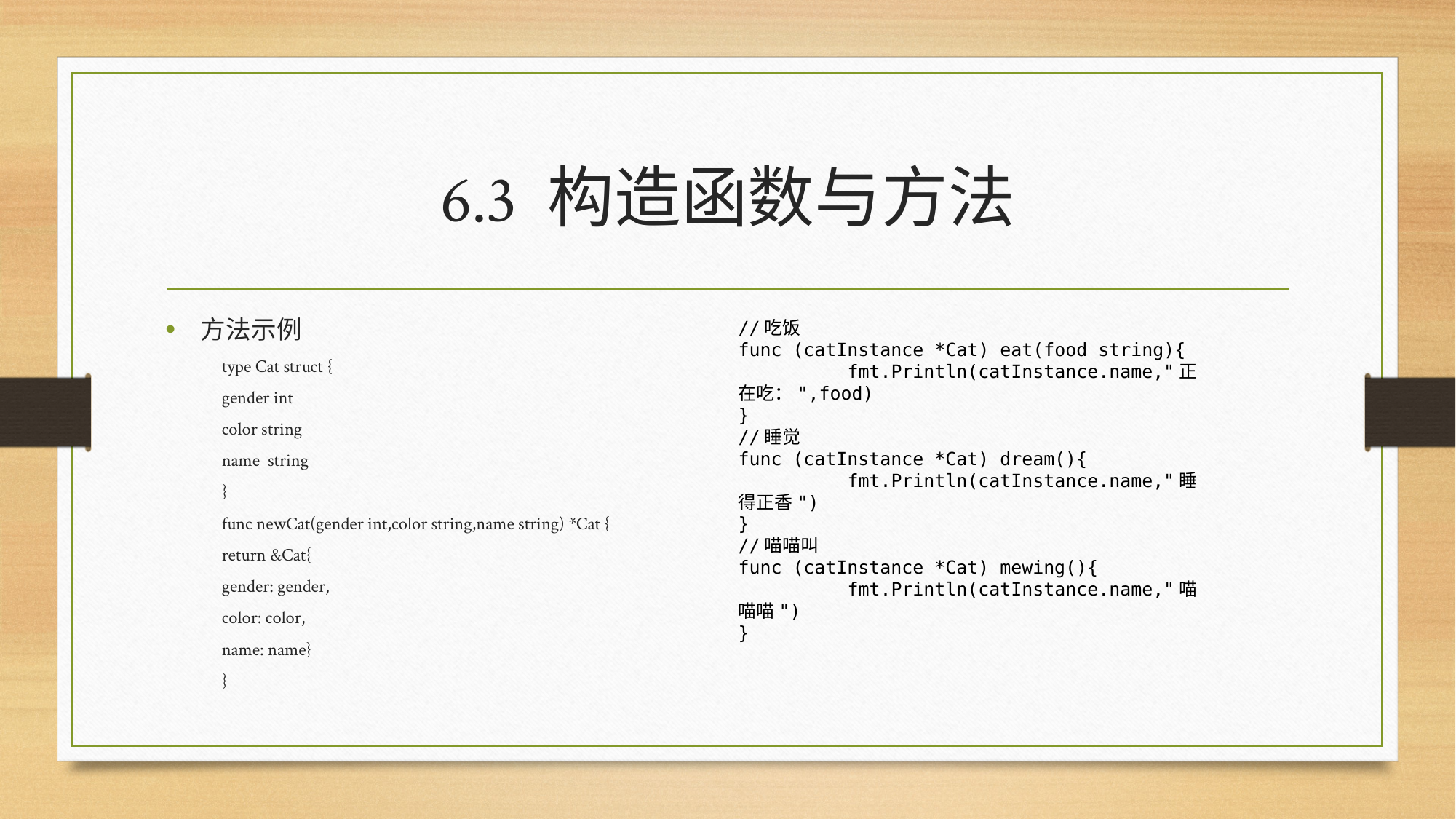

# 6.3 构造函数与方法
方法示例
type Cat struct {
	gender int
	color string
	name  string
}
func newCat(gender int,color string,name string) *Cat {
	return &Cat{
		gender: gender,
		color: color,
		name: name}
}

//吃饭
func (catInstance *Cat) eat(food string){
	fmt.Println(catInstance.name,"正在吃：",food)
}
//睡觉
func (catInstance *Cat) dream(){
	fmt.Println(catInstance.name,"睡得正香")
}
//喵喵叫
func (catInstance *Cat) mewing(){
	fmt.Println(catInstance.name,"喵喵喵")
}